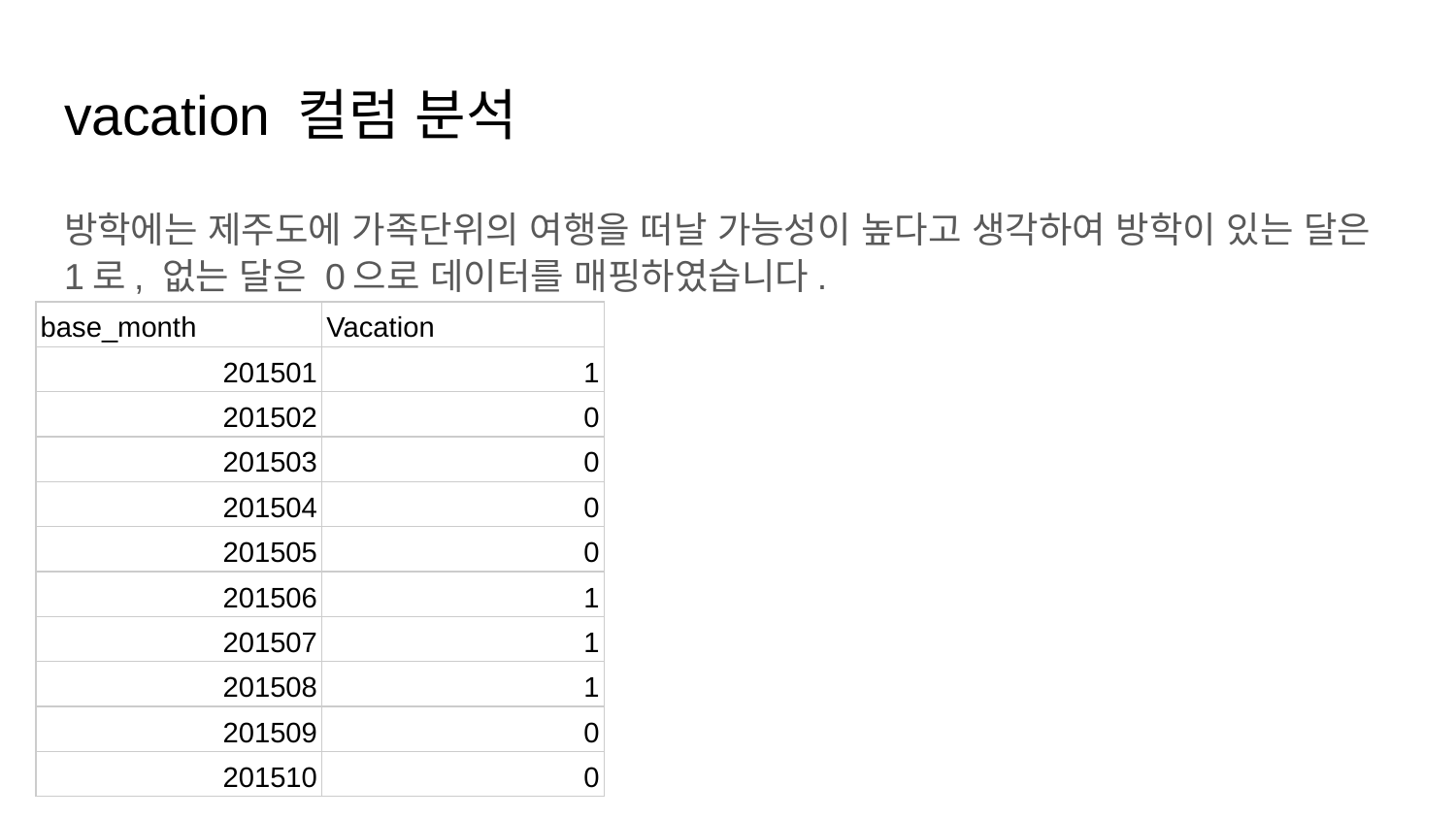

# vacation 컬럼 분석
방학에는 제주도에 가족단위의 여행을 떠날 가능성이 높다고 생각하여 방학이 있는 달은 1로, 없는 달은 0으로 데이터를 매핑하였습니다.
| base\_month | Vacation |
| --- | --- |
| 201501 | 1 |
| 201502 | 0 |
| 201503 | 0 |
| 201504 | 0 |
| 201505 | 0 |
| 201506 | 1 |
| 201507 | 1 |
| 201508 | 1 |
| 201509 | 0 |
| 201510 | 0 |